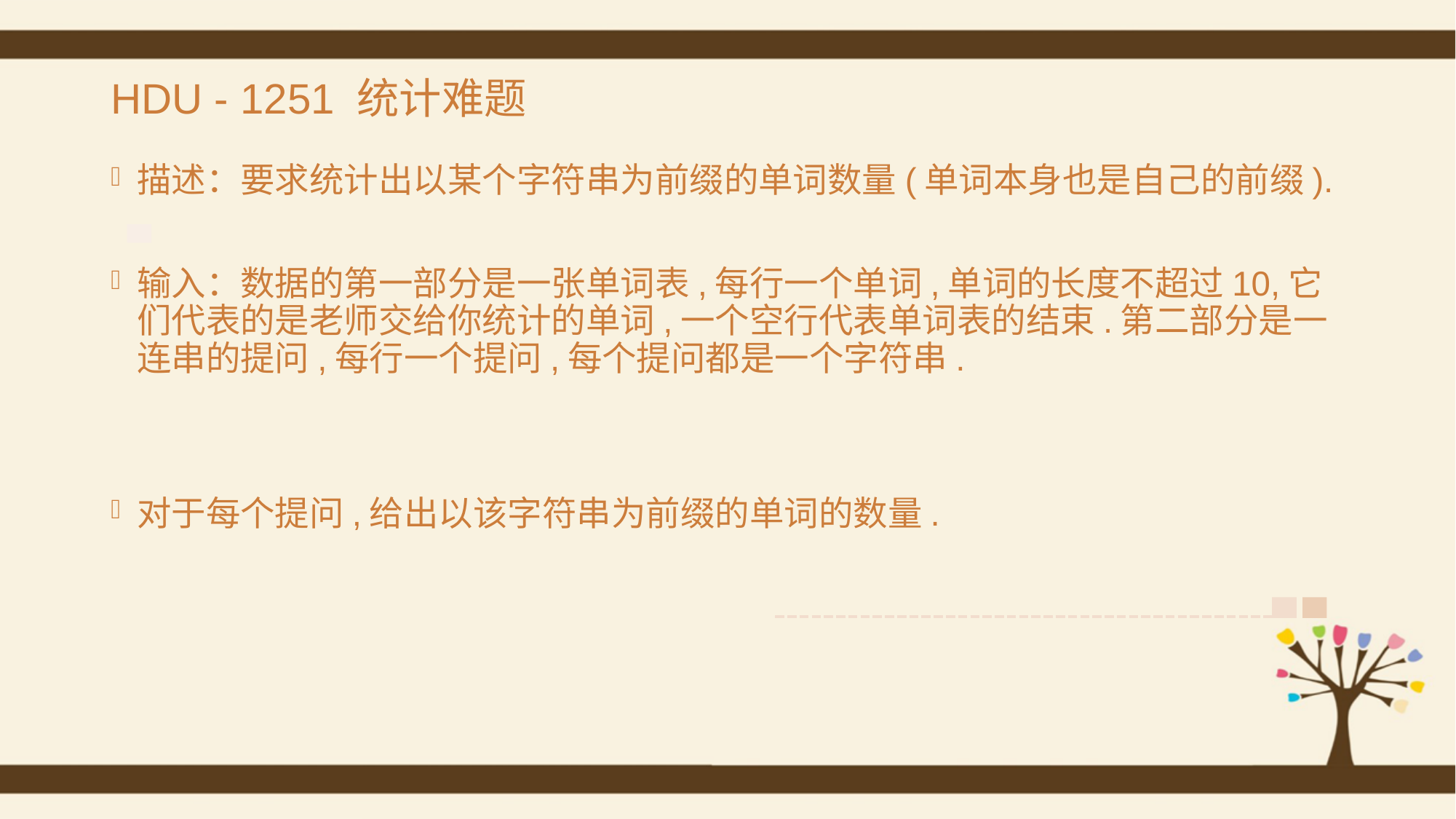

# HDU - 1251 统计难题
描述：要求统计出以某个字符串为前缀的单词数量(单词本身也是自己的前缀).

输入：数据的第一部分是一张单词表,每行一个单词,单词的长度不超过10,它们代表的是老师交给你统计的单词,一个空行代表单词表的结束.第二部分是一连串的提问,每行一个提问,每个提问都是一个字符串.

对于每个提问,给出以该字符串为前缀的单词的数量.